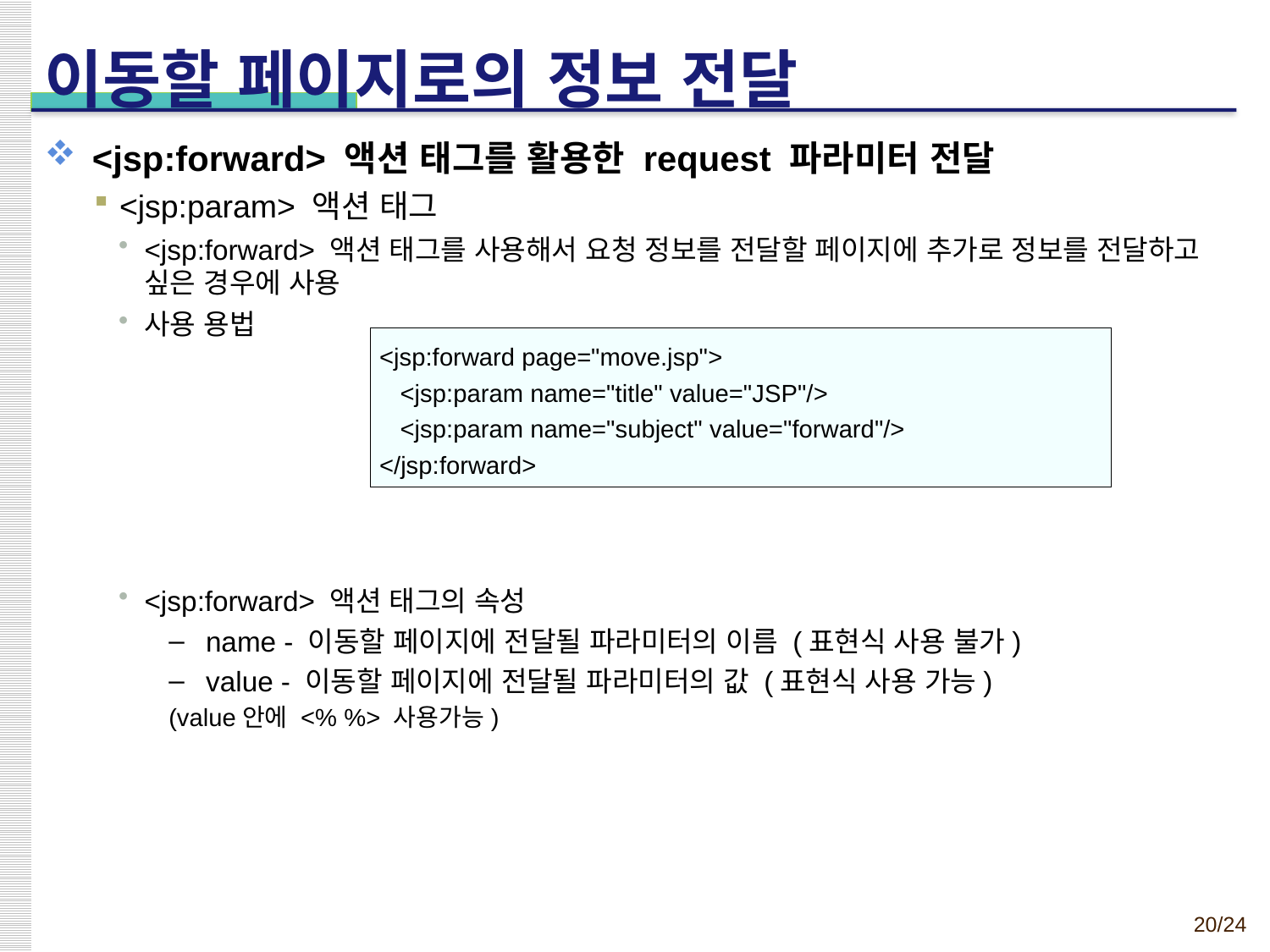

# 이동할 페이지로의 정보 전달
<jsp:forward> 액션 태그를 활용한 request 파라미터 전달
<jsp:param> 액션 태그
<jsp:forward> 액션 태그를 사용해서 요청 정보를 전달할 페이지에 추가로 정보를 전달하고 싶은 경우에 사용
사용 용법

<jsp:forward> 액션 태그의 속성
name - 이동할 페이지에 전달될 파라미터의 이름 (표현식 사용 불가)
value - 이동할 페이지에 전달될 파라미터의 값 (표현식 사용 가능)
(value안에 <% %> 사용가능)

| <jsp:forward page="move.jsp"> <jsp:param name="title" value="JSP"/> <jsp:param name="subject" value="forward"/> </jsp:forward> |
| --- |